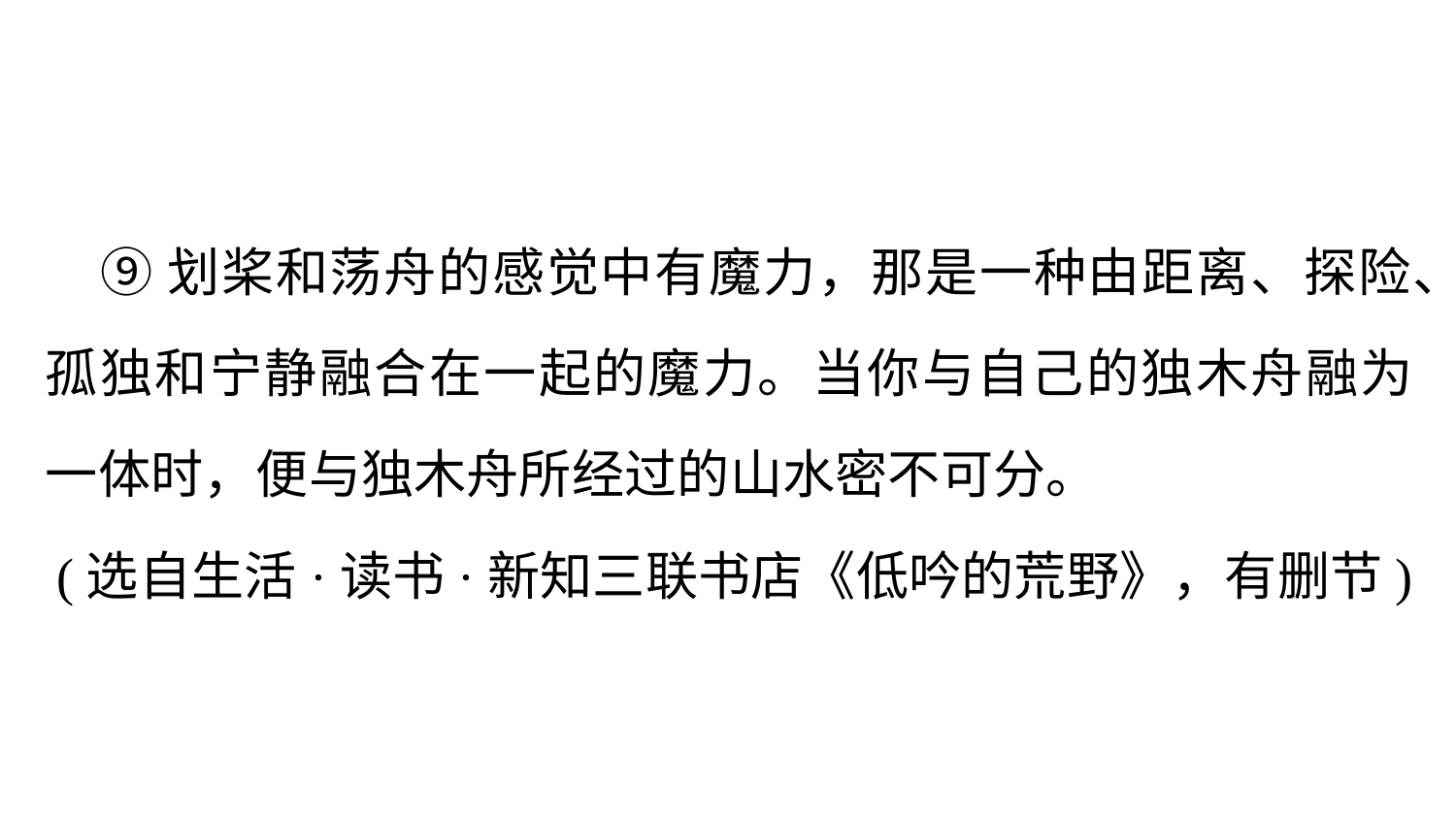

⑨划桨和荡舟的感觉中有魔力，那是一种由距离、探险、孤独和宁静融合在一起的魔力。当你与自己的独木舟融为一体时，便与独木舟所经过的山水密不可分。
(选自生活·读书·新知三联书店《低吟的荒野》，有删节)